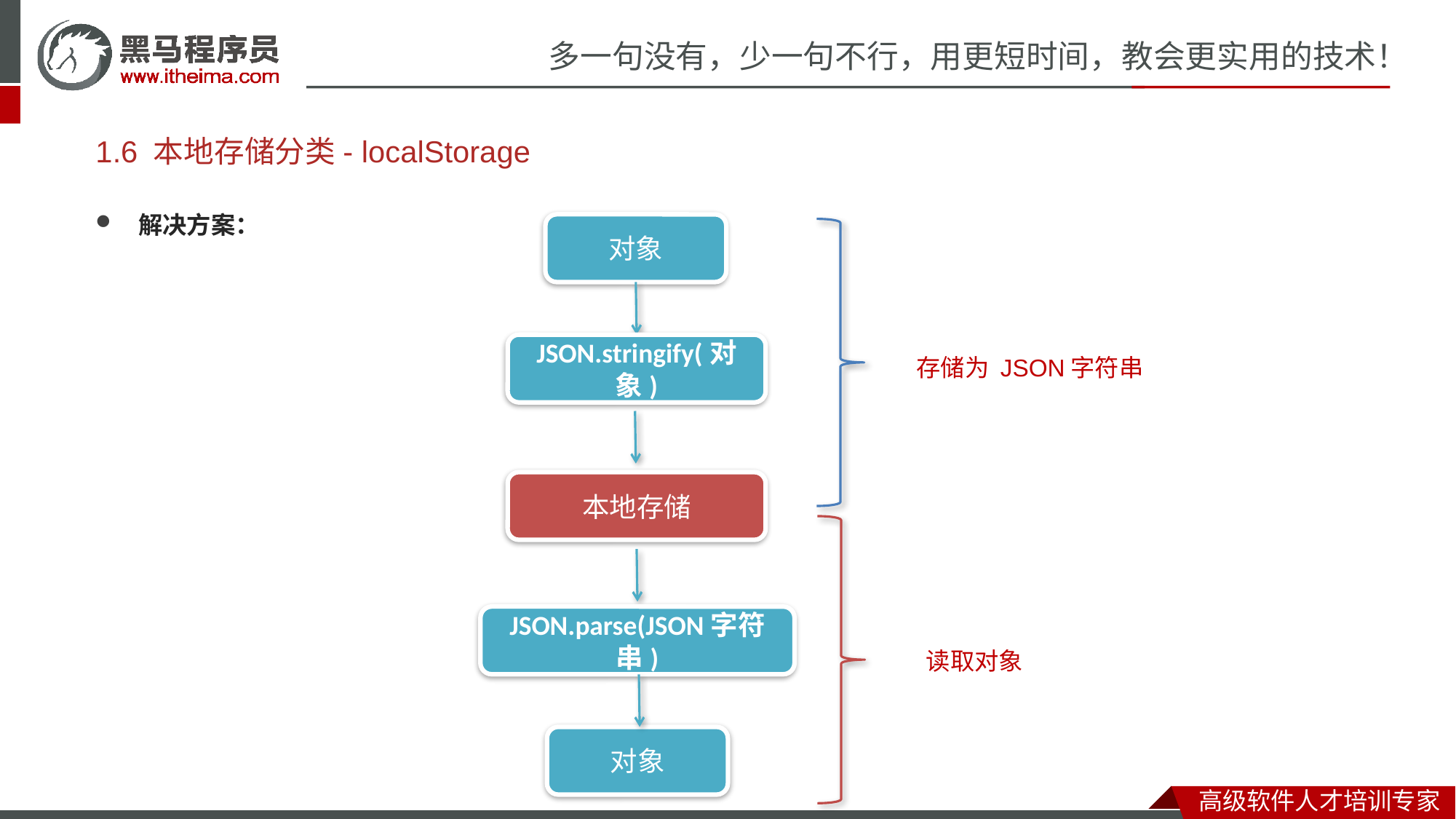

# 1.6 本地存储分类- localStorage
解决方案：

对象

JSON.stringify(对象)
存储为 JSON字符串
本地存储

JSON.parse(JSON字符串)
读取对象
对象